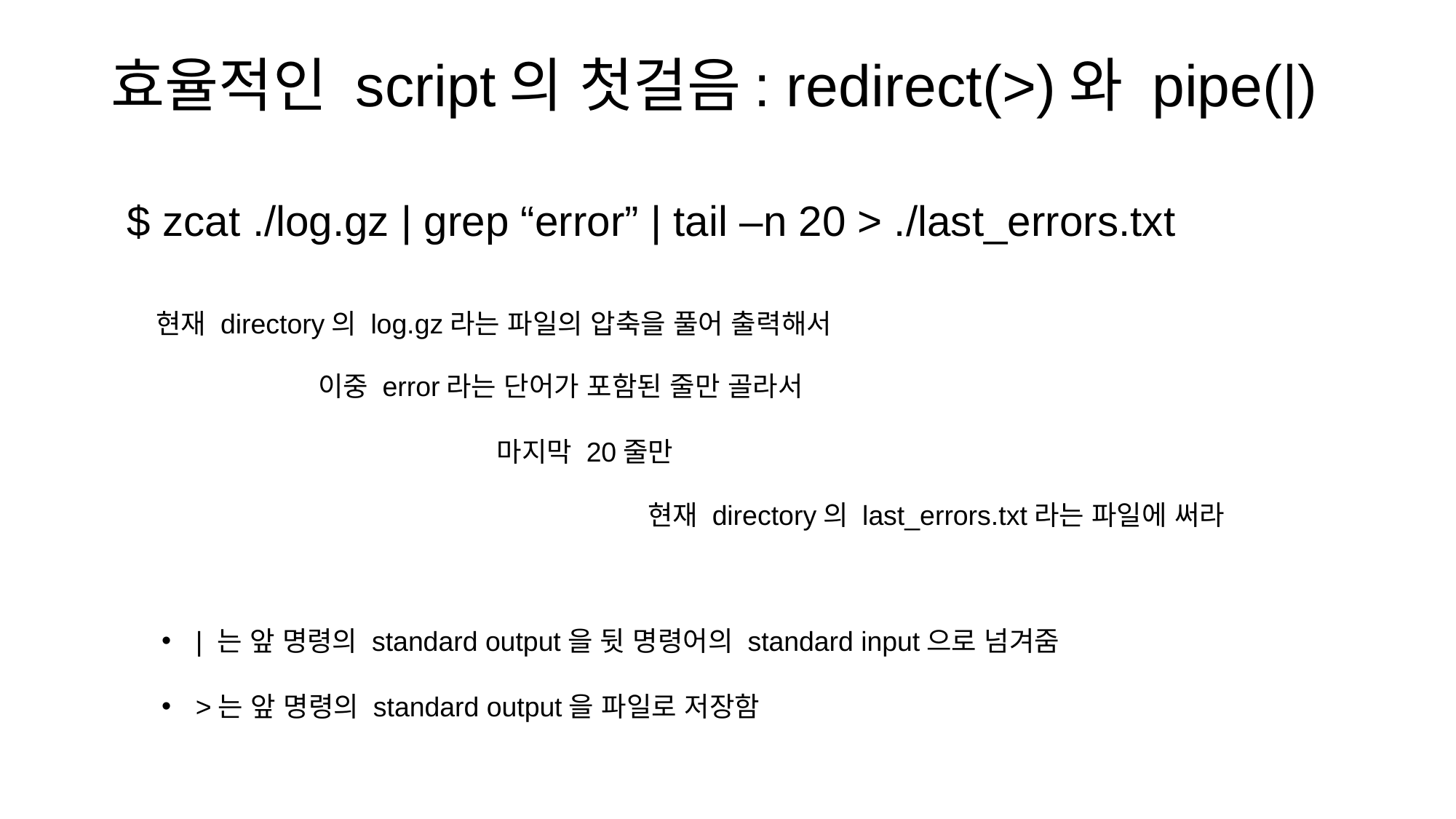

# 효율적인 script의 첫걸음: redirect(>)와 pipe(|)
$ zcat ./log.gz | grep “error” | tail –n 20 > ./last_errors.txt

현재 directory의 log.gz라는 파일의 압축을 풀어 출력해서
이중 error라는 단어가 포함된 줄만 골라서
마지막 20줄만
현재 directory의 last_errors.txt라는 파일에 써라
| 는 앞 명령의 standard output을 뒷 명령어의 standard input으로 넘겨줌

>는 앞 명령의 standard output을 파일로 저장함